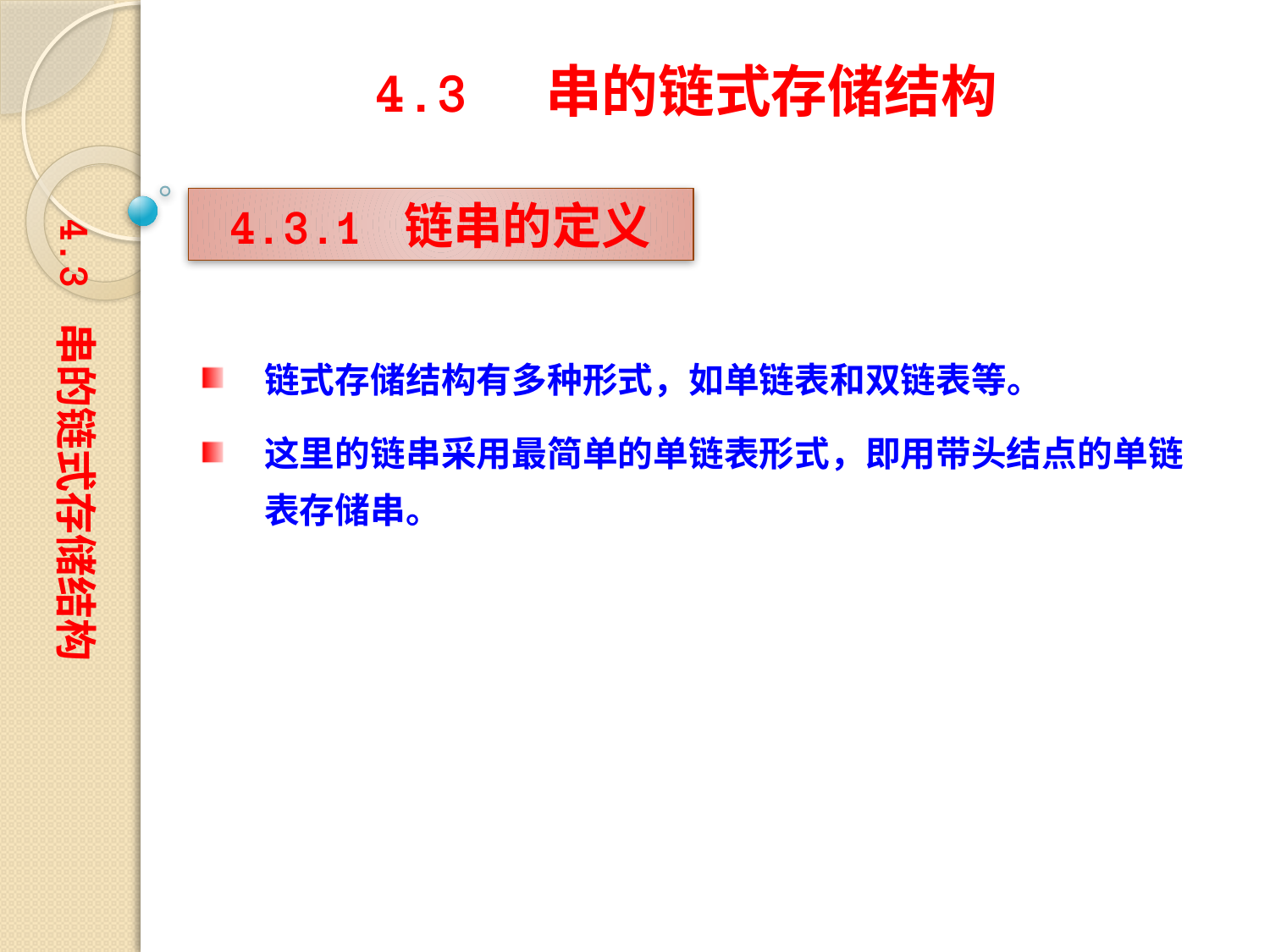

4.3  串的链式存储结构
4.3.1 链串的定义
4.3 串的链式存储结构
链式存储结构有多种形式，如单链表和双链表等。
这里的链串采用最简单的单链表形式，即用带头结点的单链表存储串。